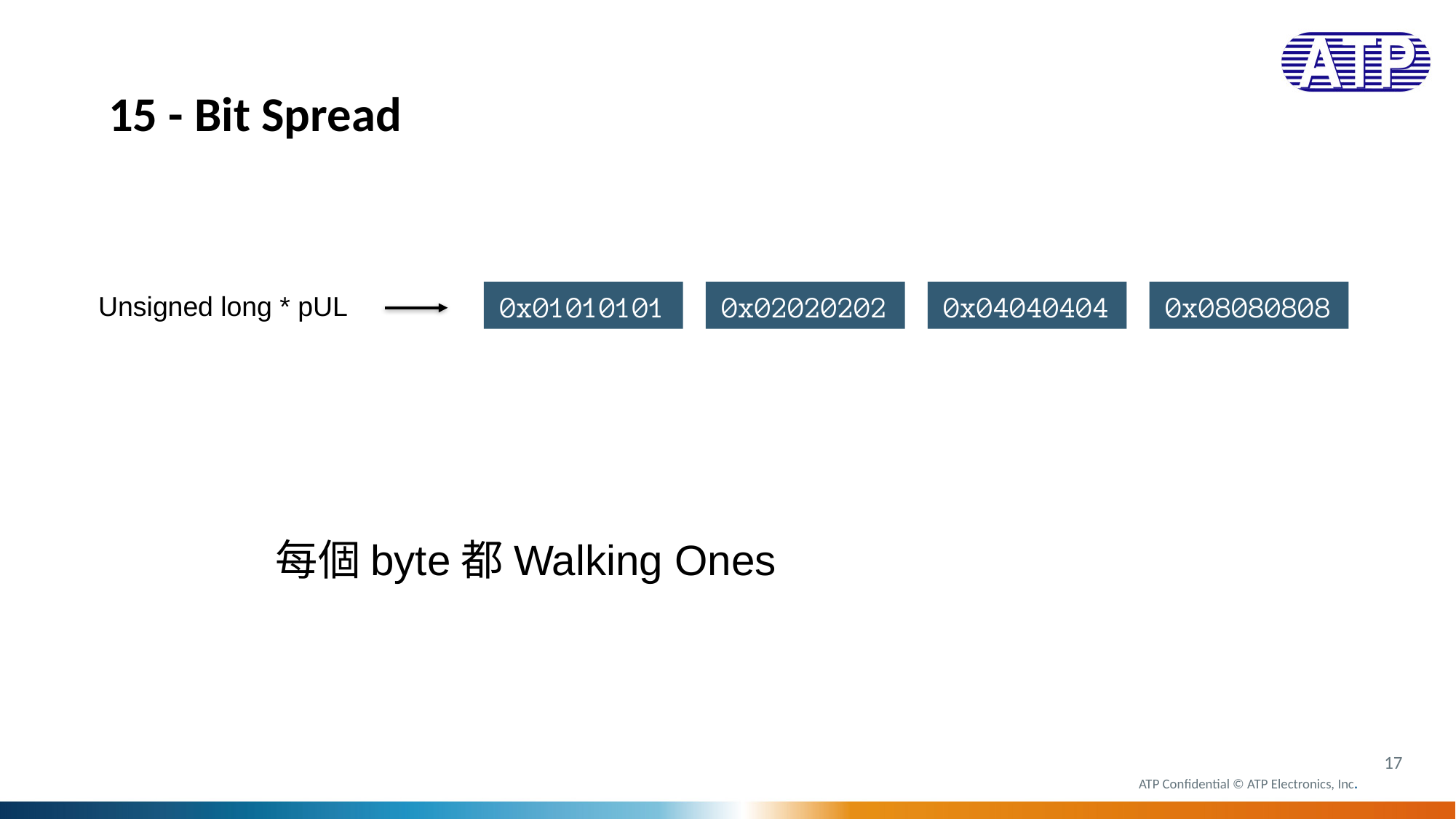

15 - Bit Spread
0x01010101
0x02020202
0x04040404
0x08080808
Unsigned long * pUL
每個byte都Walking Ones